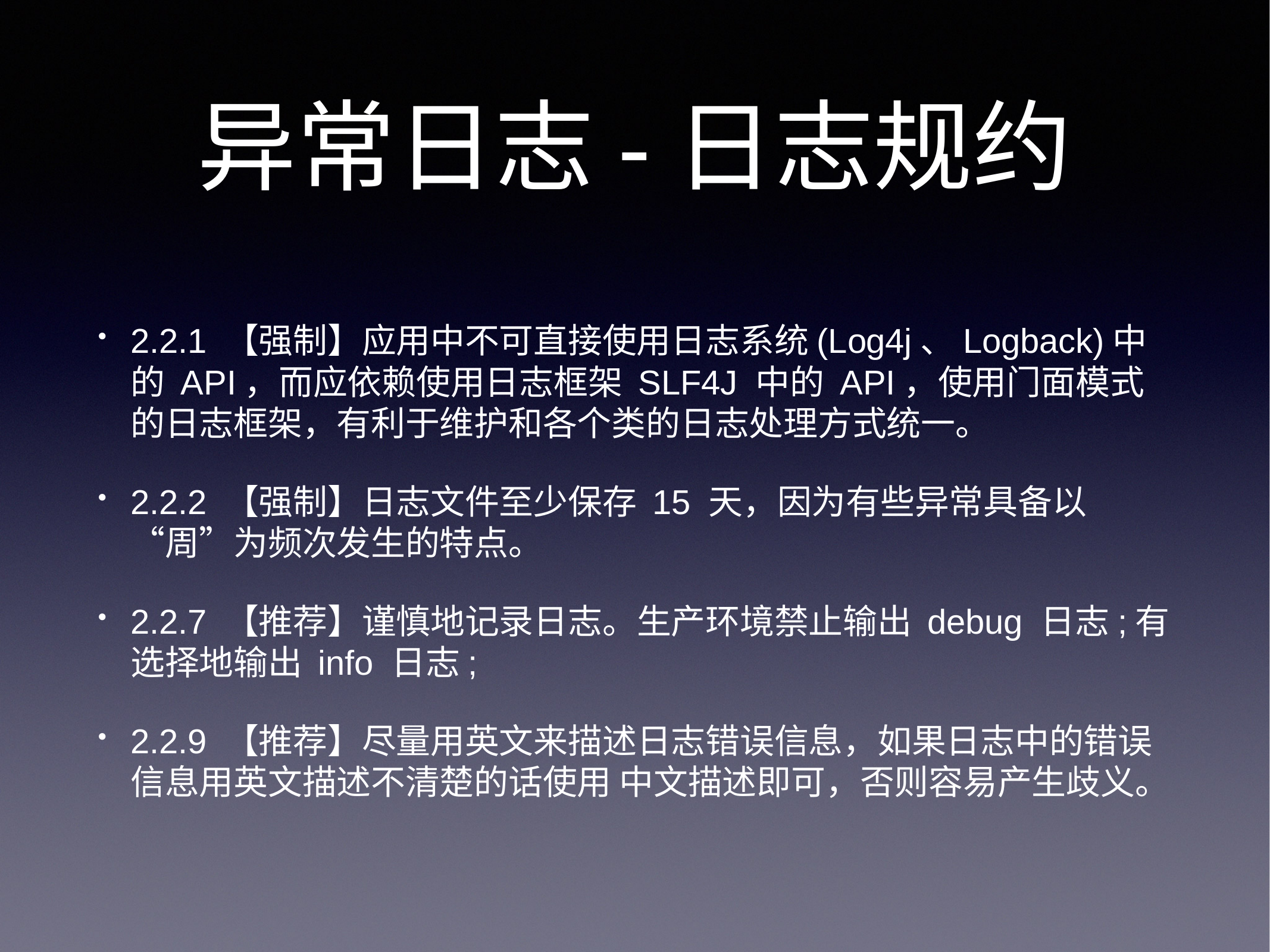

# 异常日志-日志规约
2.2.1 【强制】应用中不可直接使用日志系统(Log4j、Logback)中的 API，而应依赖使用日志框架 SLF4J 中的 API，使用门面模式的日志框架，有利于维护和各个类的日志处理方式统一。
2.2.2 【强制】日志文件至少保存 15 天，因为有些异常具备以“周”为频次发生的特点。
2.2.7 【推荐】谨慎地记录日志。生产环境禁止输出 debug 日志;有选择地输出 info 日志;
2.2.9 【推荐】尽量用英文来描述日志错误信息，如果日志中的错误信息用英文描述不清楚的话使用 中文描述即可，否则容易产生歧义。